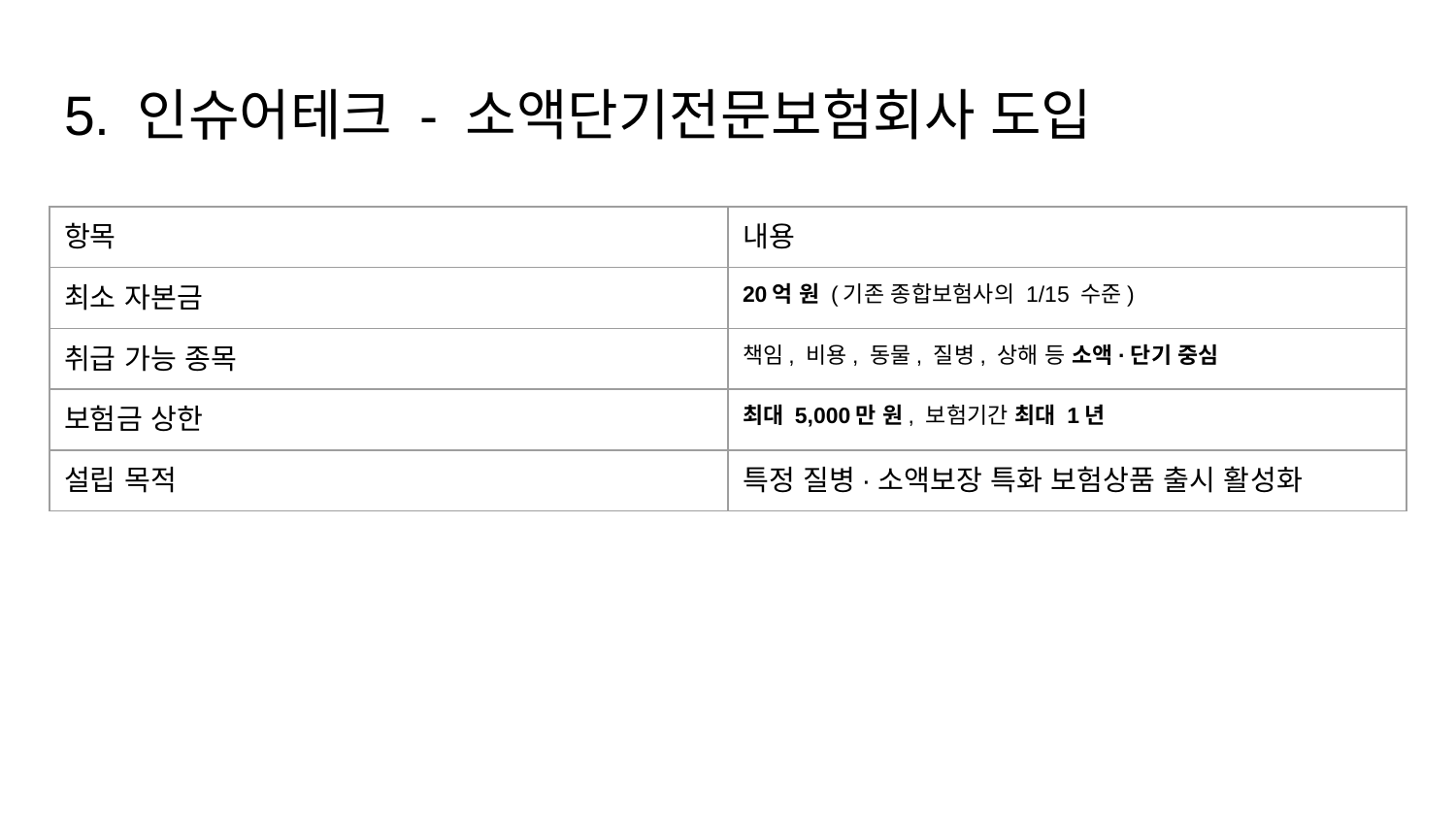

# 5. 인슈어테크 - 소액단기전문보험회사 도입
| 항목 | 내용 |
| --- | --- |
| 최소 자본금 | 20억 원 (기존 종합보험사의 1/15 수준) |
| 취급 가능 종목 | 책임, 비용, 동물, 질병, 상해 등 소액·단기 중심 |
| 보험금 상한 | 최대 5,000만 원, 보험기간 최대 1년 |
| 설립 목적 | 특정 질병·소액보장 특화 보험상품 출시 활성화 |